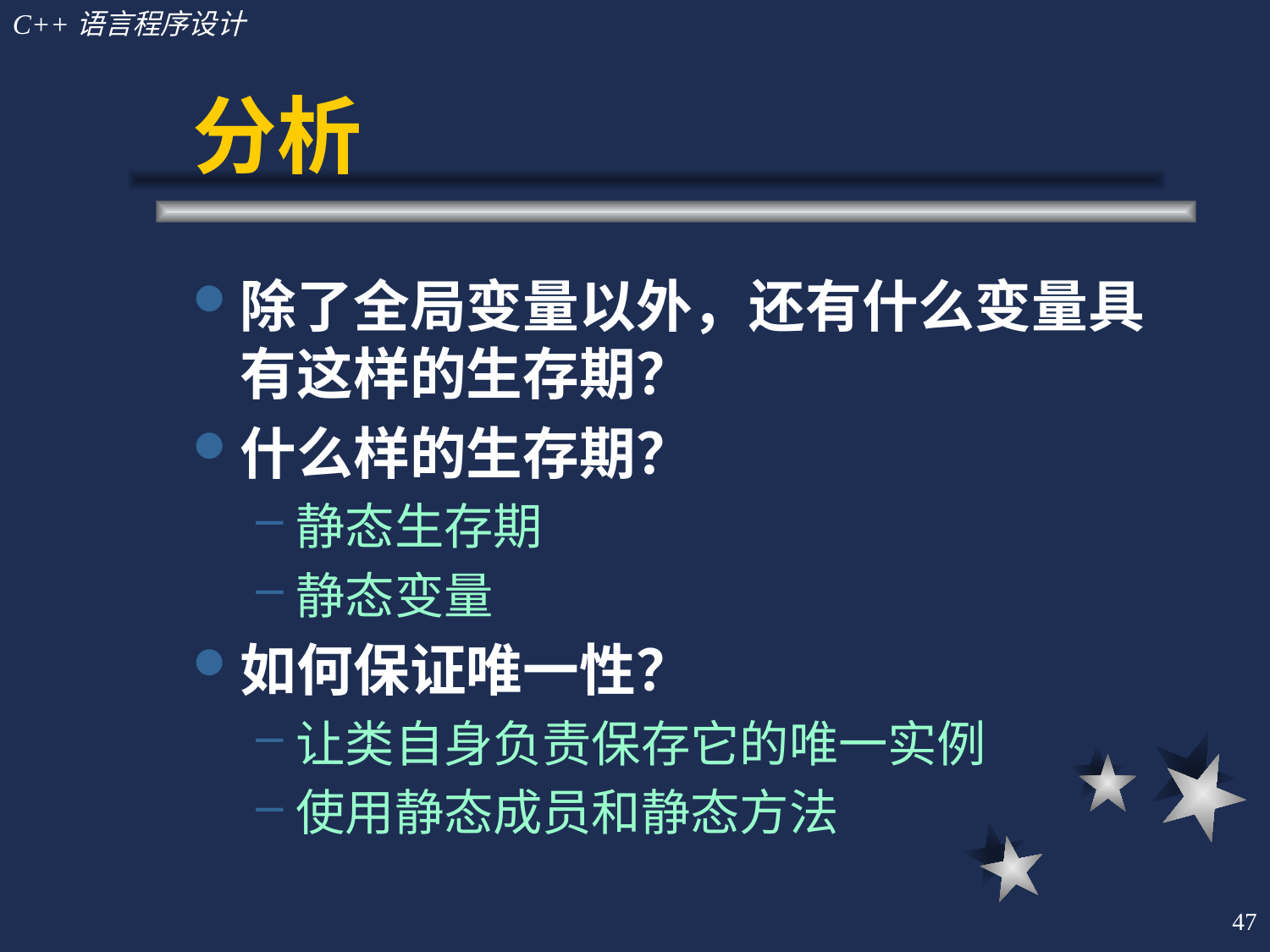

# 分析
除了全局变量以外，还有什么变量具有这样的生存期？
什么样的生存期？
静态生存期
静态变量
如何保证唯一性？
让类自身负责保存它的唯一实例
使用静态成员和静态方法
47